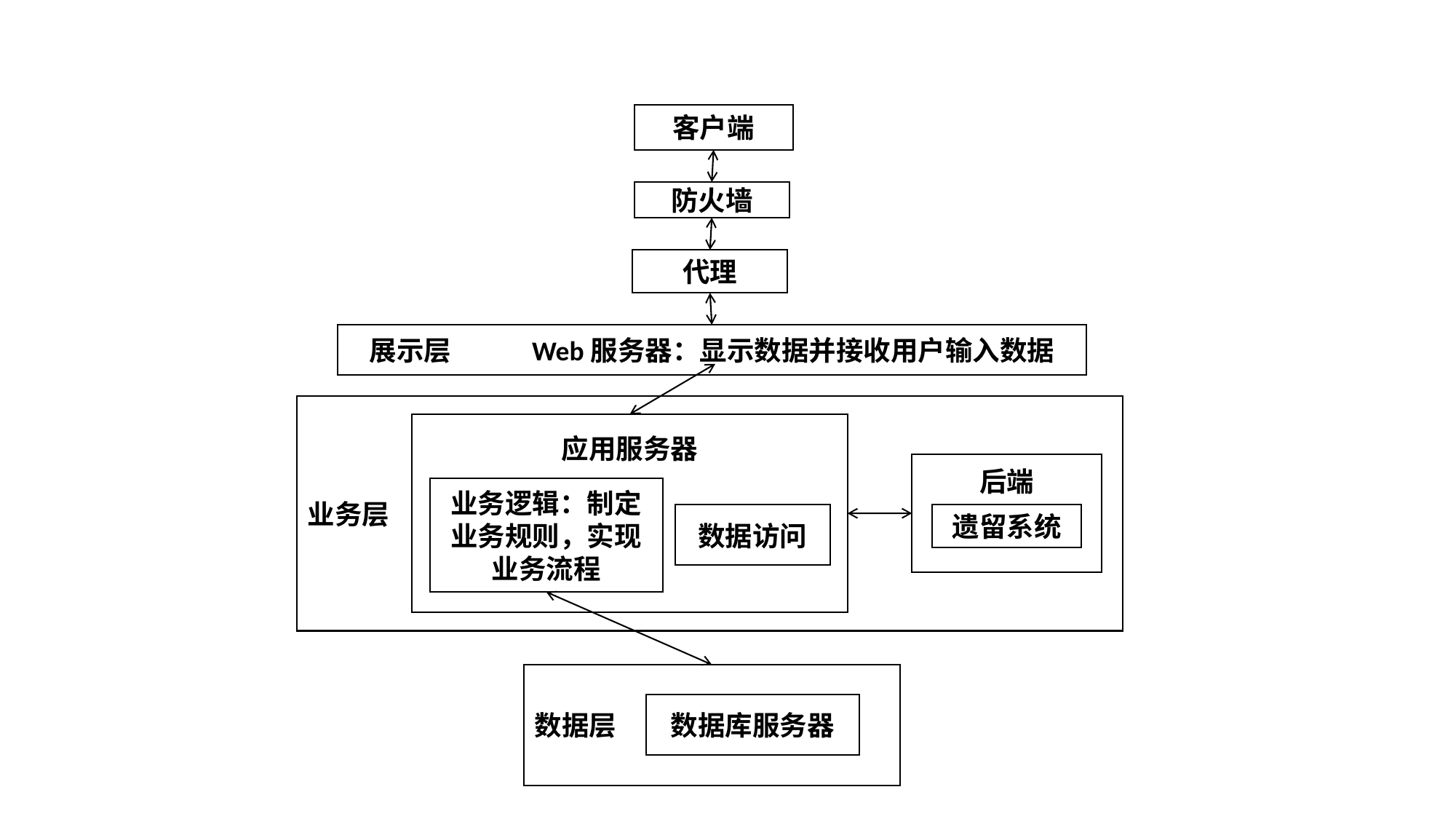

客户端
防火墙
代理
展示层            Web服务器：显示数据并接收用户输入数据
业务层
应用服务器

后端

业务逻辑：制定业务规则，实现业务流程
数据访问
遗留系统

数据层

数据库服务器